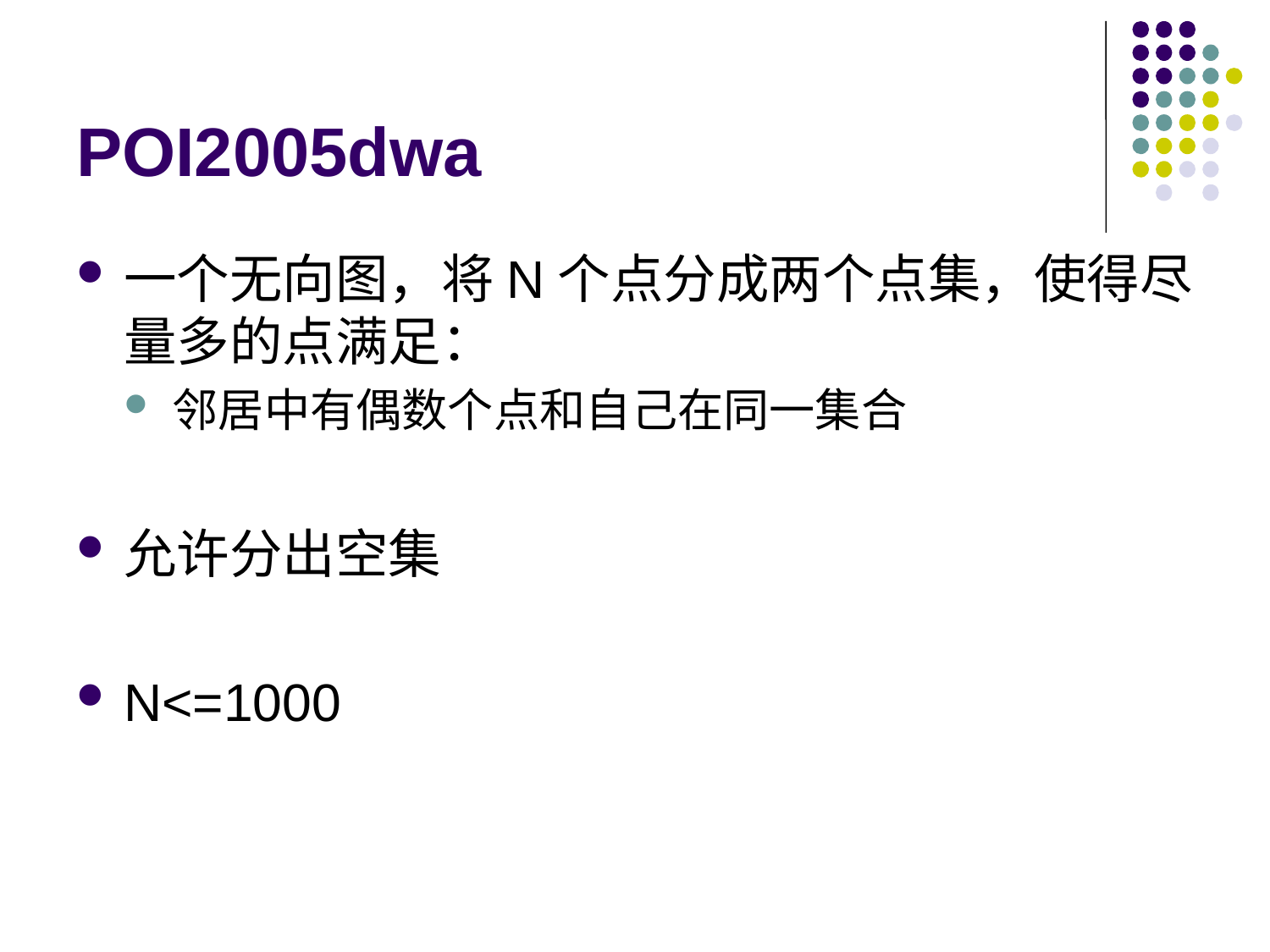

# POI2005dwa
一个无向图，将N个点分成两个点集，使得尽量多的点满足：
邻居中有偶数个点和自己在同一集合

允许分出空集

N<=1000